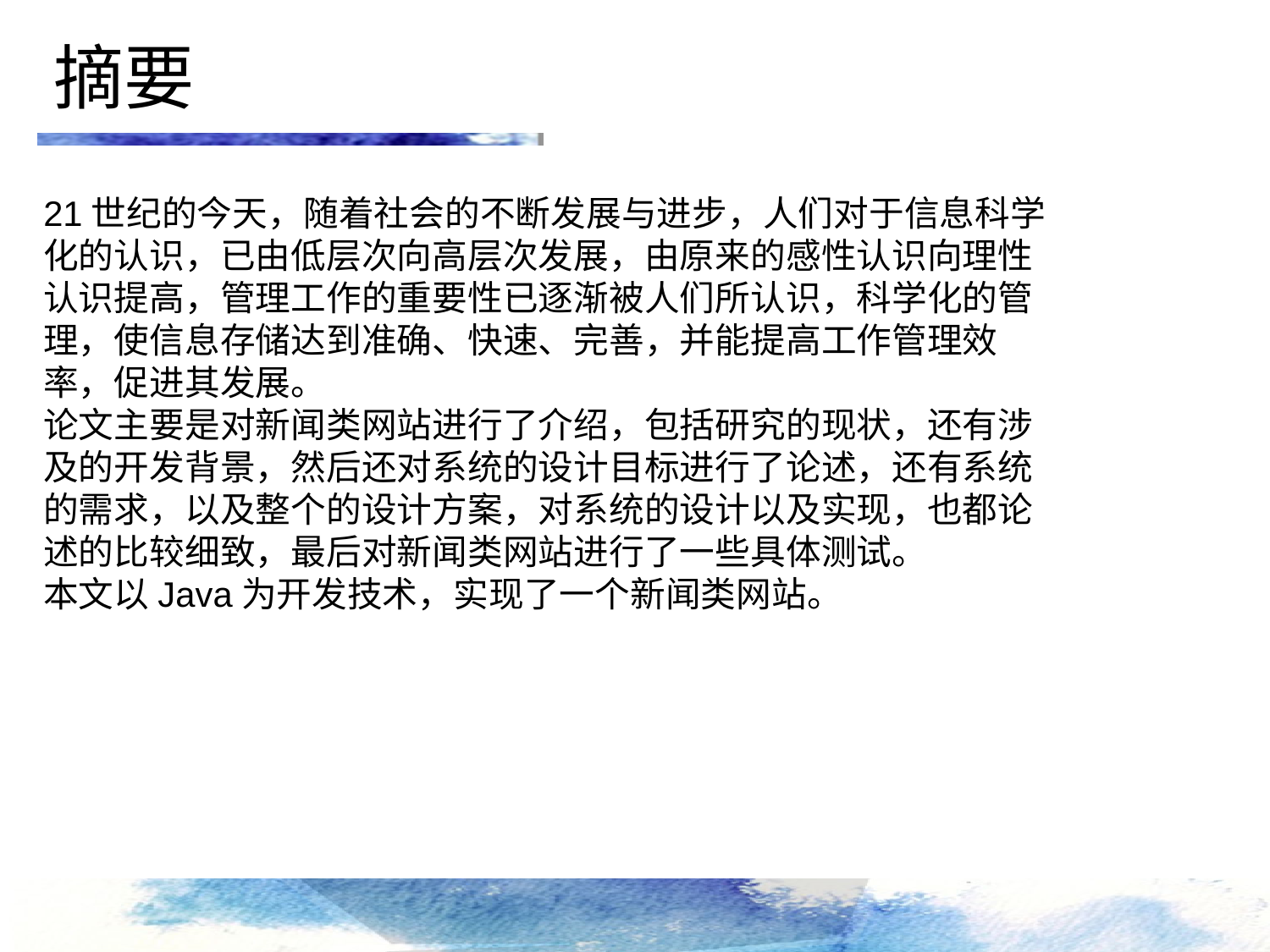

摘要
21世纪的今天，随着社会的不断发展与进步，人们对于信息科学化的认识，已由低层次向高层次发展，由原来的感性认识向理性认识提高，管理工作的重要性已逐渐被人们所认识，科学化的管理，使信息存储达到准确、快速、完善，并能提高工作管理效率，促进其发展。
论文主要是对新闻类网站进行了介绍，包括研究的现状，还有涉及的开发背景，然后还对系统的设计目标进行了论述，还有系统的需求，以及整个的设计方案，对系统的设计以及实现，也都论述的比较细致，最后对新闻类网站进行了一些具体测试。
本文以Java为开发技术，实现了一个新闻类网站。
点击添加文本
点击添加文本
点击添加文本

点击添加文本